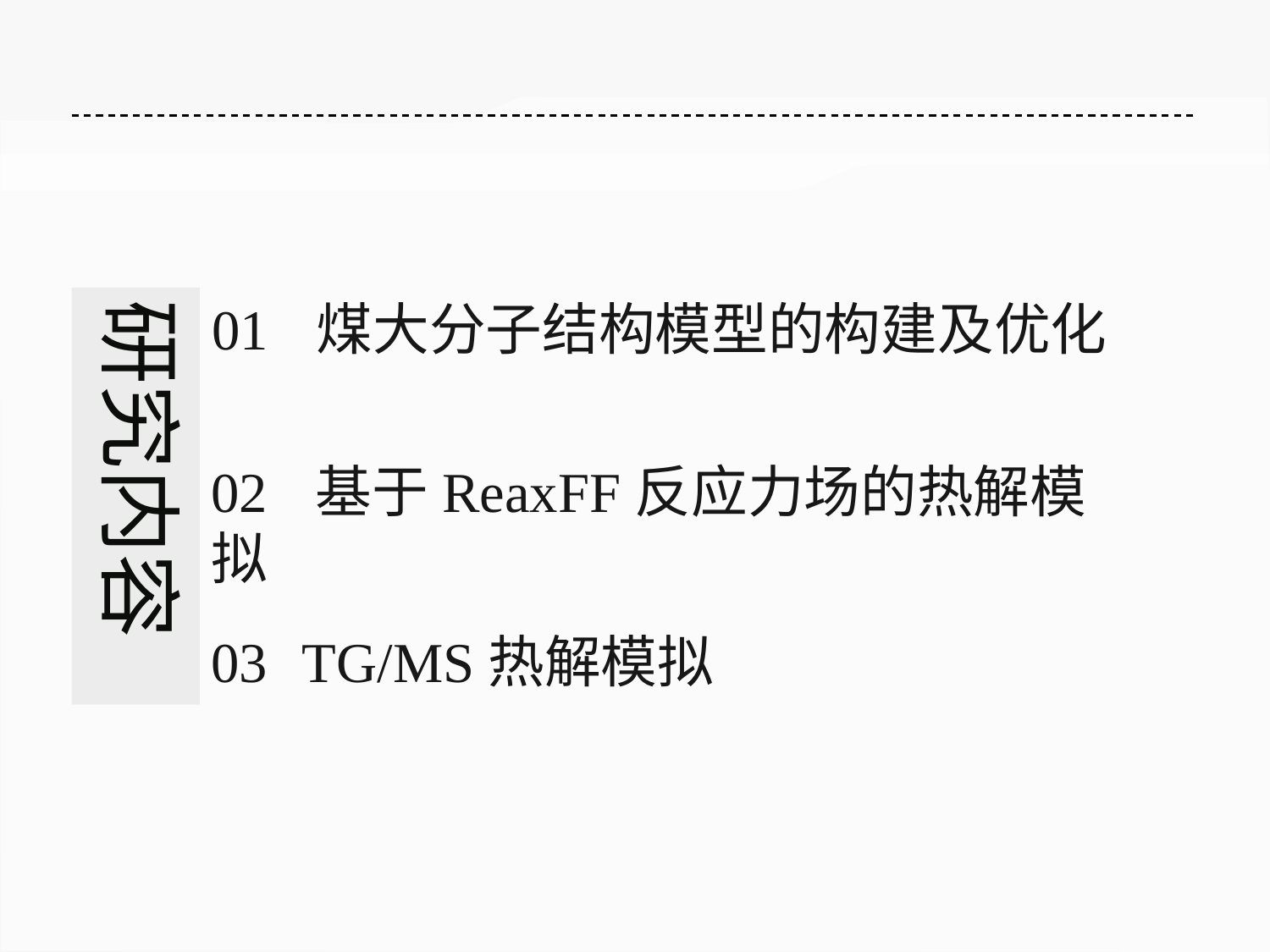

研究内容
01 煤大分子结构模型的构建及优化
02 基于ReaxFF反应力场的热解模拟
03 TG/MS热解模拟